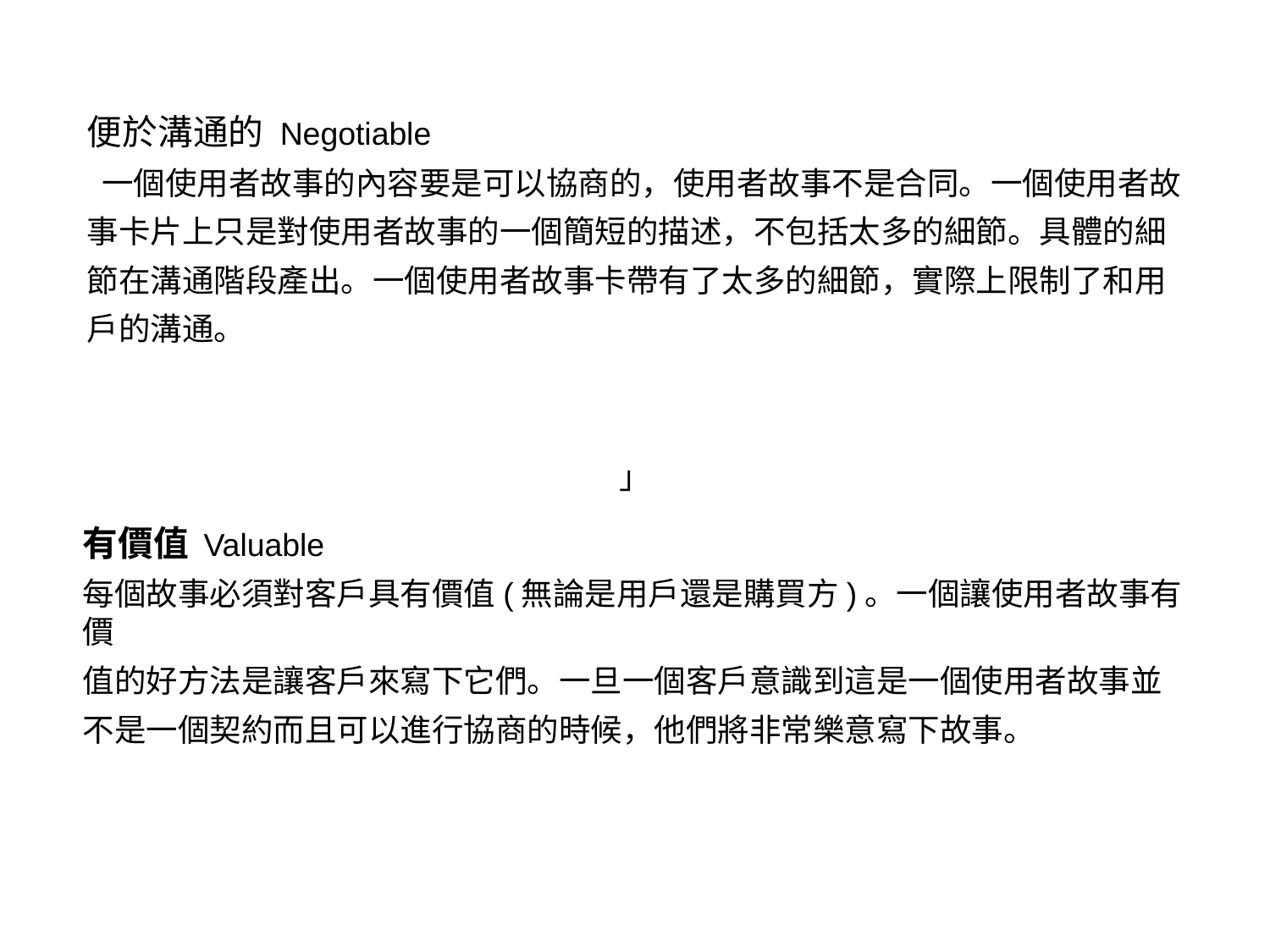

便於溝通的 Negotiable
 一個使用者故事的內容要是可以協商的，使用者故事不是合同。一個使用者故
事卡片上只是對使用者故事的一個簡短的描述，不包括太多的細節。具體的細
節在溝通階段產出。一個使用者故事卡帶有了太多的細節，實際上限制了和用
戶的溝通。
」
有價值 Valuable
每個故事必須對客戶具有價值(無論是用戶還是購買方)。一個讓使用者故事有價
值的好方法是讓客戶來寫下它們。一旦一個客戶意識到這是一個使用者故事並
不是一個契約而且可以進行協商的時候，他們將非常樂意寫下故事。